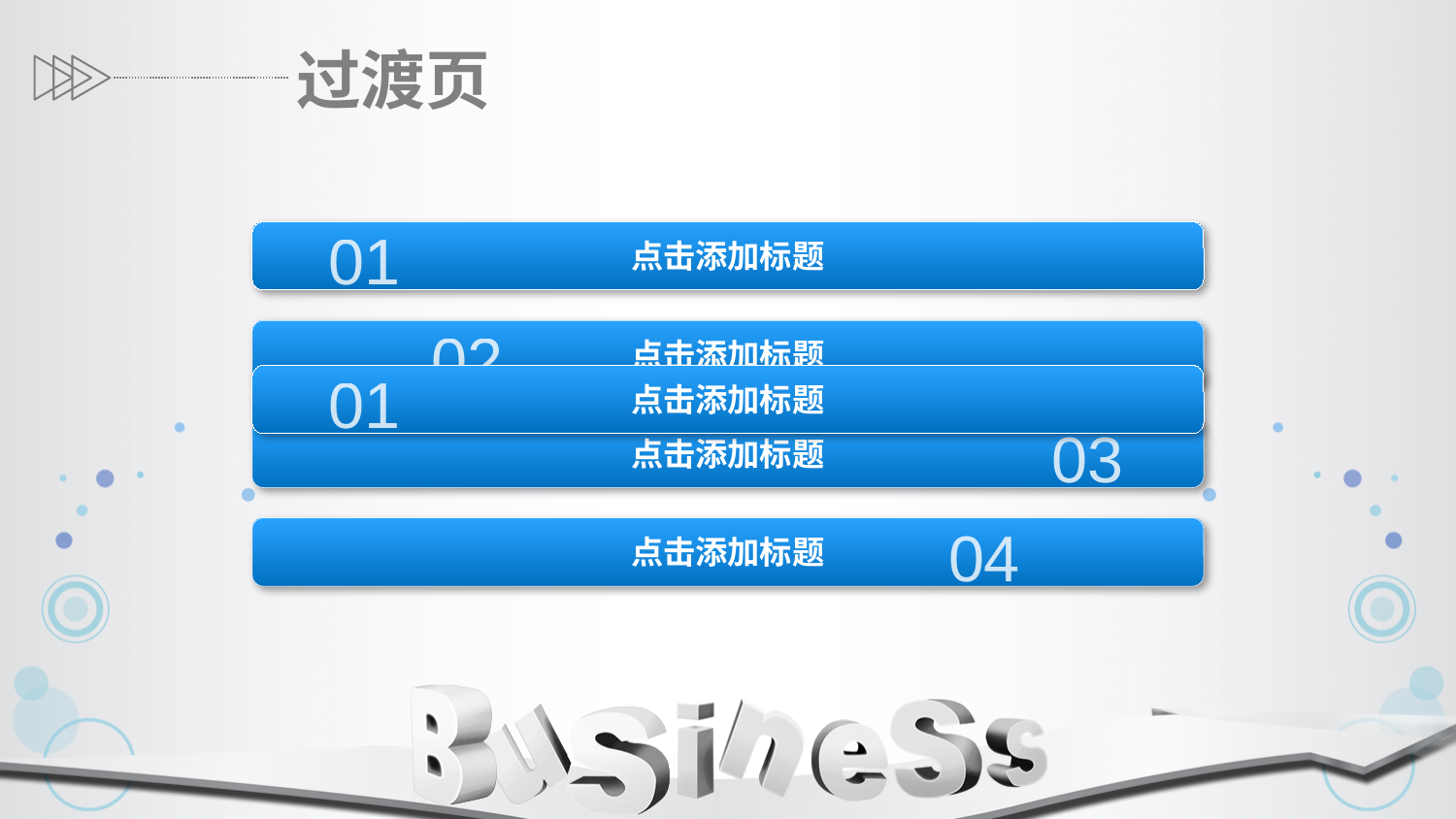

过渡页

01

点击添加标题
02

点击添加标题
01

点击添加标题
03

点击添加标题
04

点击添加标题